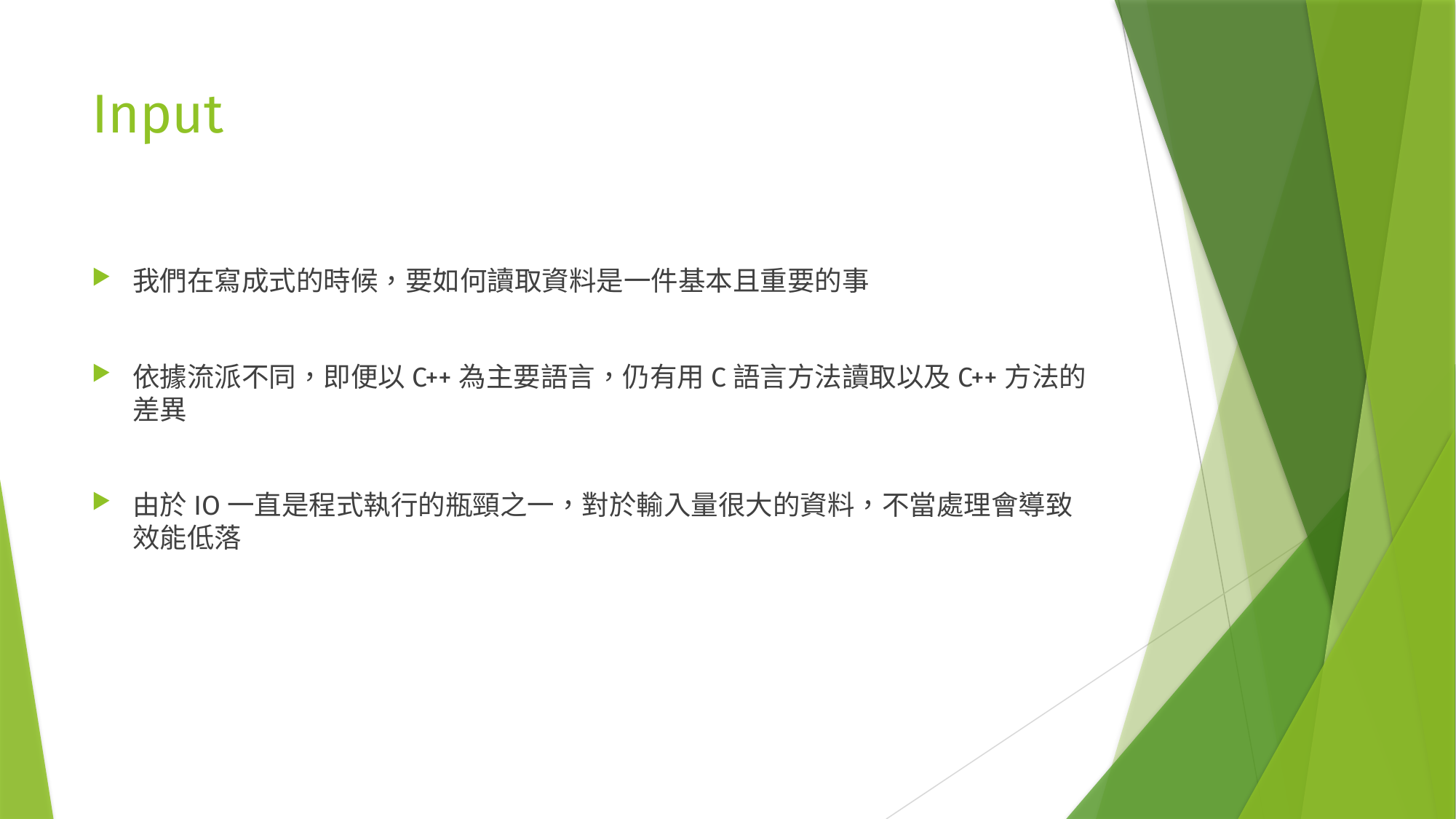

# Input
我們在寫成式的時候，要如何讀取資料是一件基本且重要的事

依據流派不同，即便以C++為主要語言，仍有用C語言方法讀取以及C++方法的差異

由於IO一直是程式執行的瓶頸之一，對於輸入量很大的資料，不當處理會導致效能低落